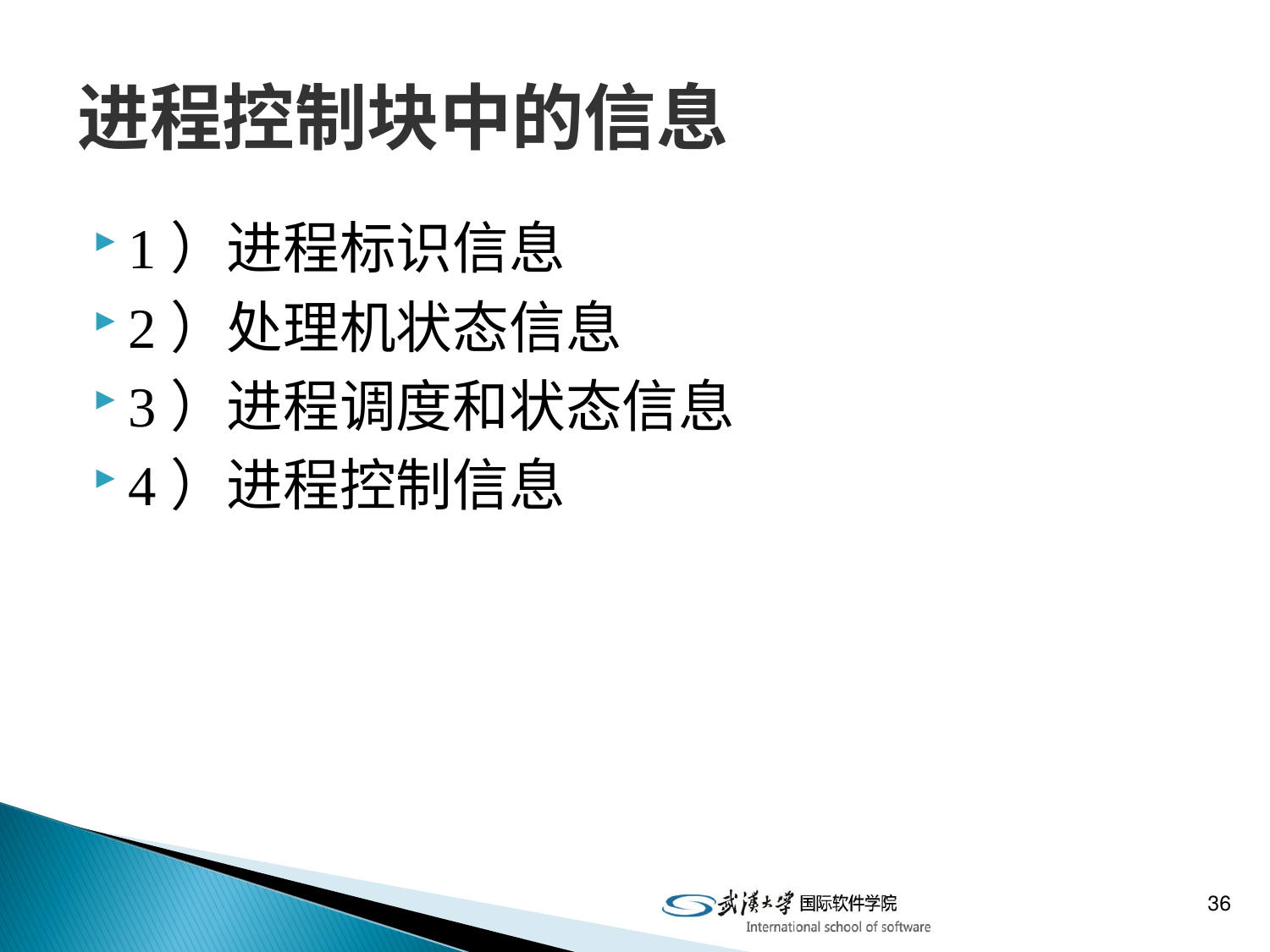

# 进程控制块中的信息
1）进程标识信息
2）处理机状态信息
3）进程调度和状态信息
4）进程控制信息